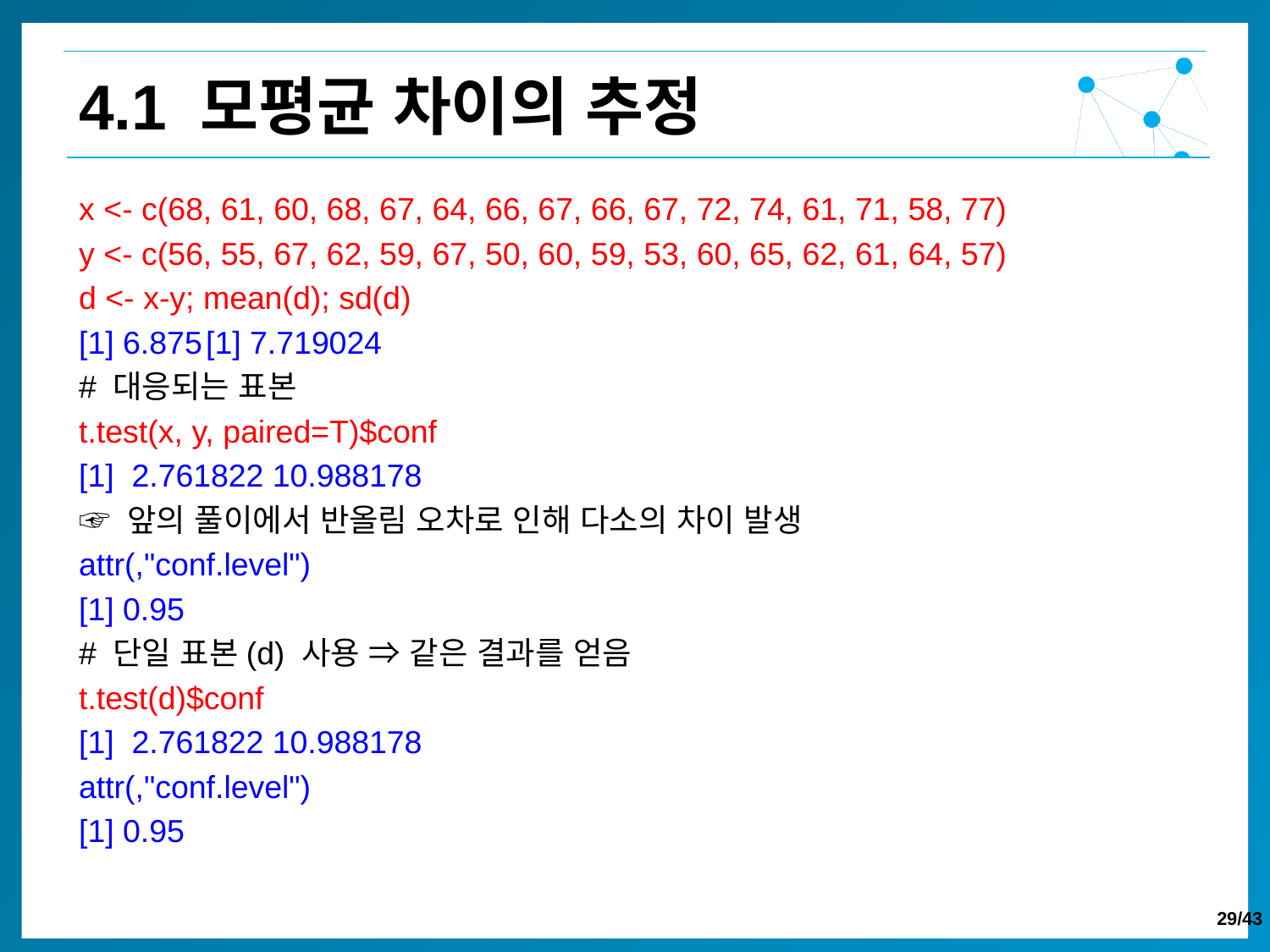

4.1 모평균 차이의 추정
x <- c(68, 61, 60, 68, 67, 64, 66, 67, 66, 67, 72, 74, 61, 71, 58, 77)
y <- c(56, 55, 67, 62, 59, 67, 50, 60, 59, 53, 60, 65, 62, 61, 64, 57)
d <- x-y; mean(d); sd(d)
[1] 6.875	[1] 7.719024
# 대응되는 표본
t.test(x, y, paired=T)$conf
[1]  2.761822 10.988178
☞ 앞의 풀이에서 반올림 오차로 인해 다소의 차이 발생
attr(,"conf.level")
[1] 0.95
# 단일 표본(d) 사용 ⇒ 같은 결과를 얻음
t.test(d)$conf
[1]  2.761822 10.988178
attr(,"conf.level")
[1] 0.95